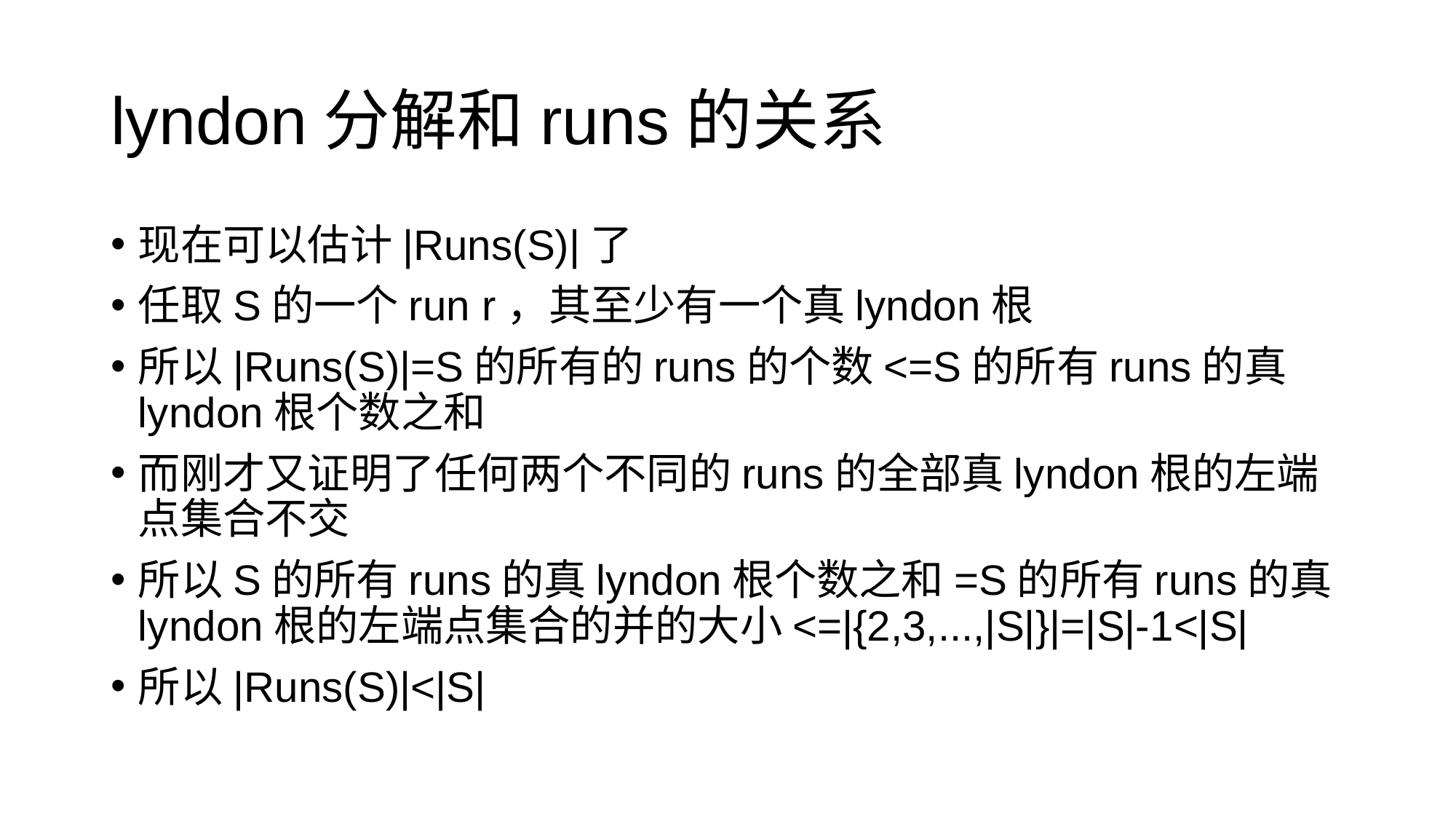

# lyndon分解和runs的关系
现在可以估计|Runs(S)|了
任取S的一个run r，其至少有一个真lyndon根
所以|Runs(S)|=S的所有的runs的个数<=S的所有runs的真lyndon根个数之和
而刚才又证明了任何两个不同的runs的全部真lyndon根的左端点集合不交
所以S的所有runs的真lyndon根个数之和=S的所有runs的真lyndon根的左端点集合的并的大小<=|{2,3,...,|S|}|=|S|-1<|S|
所以|Runs(S)|<|S|